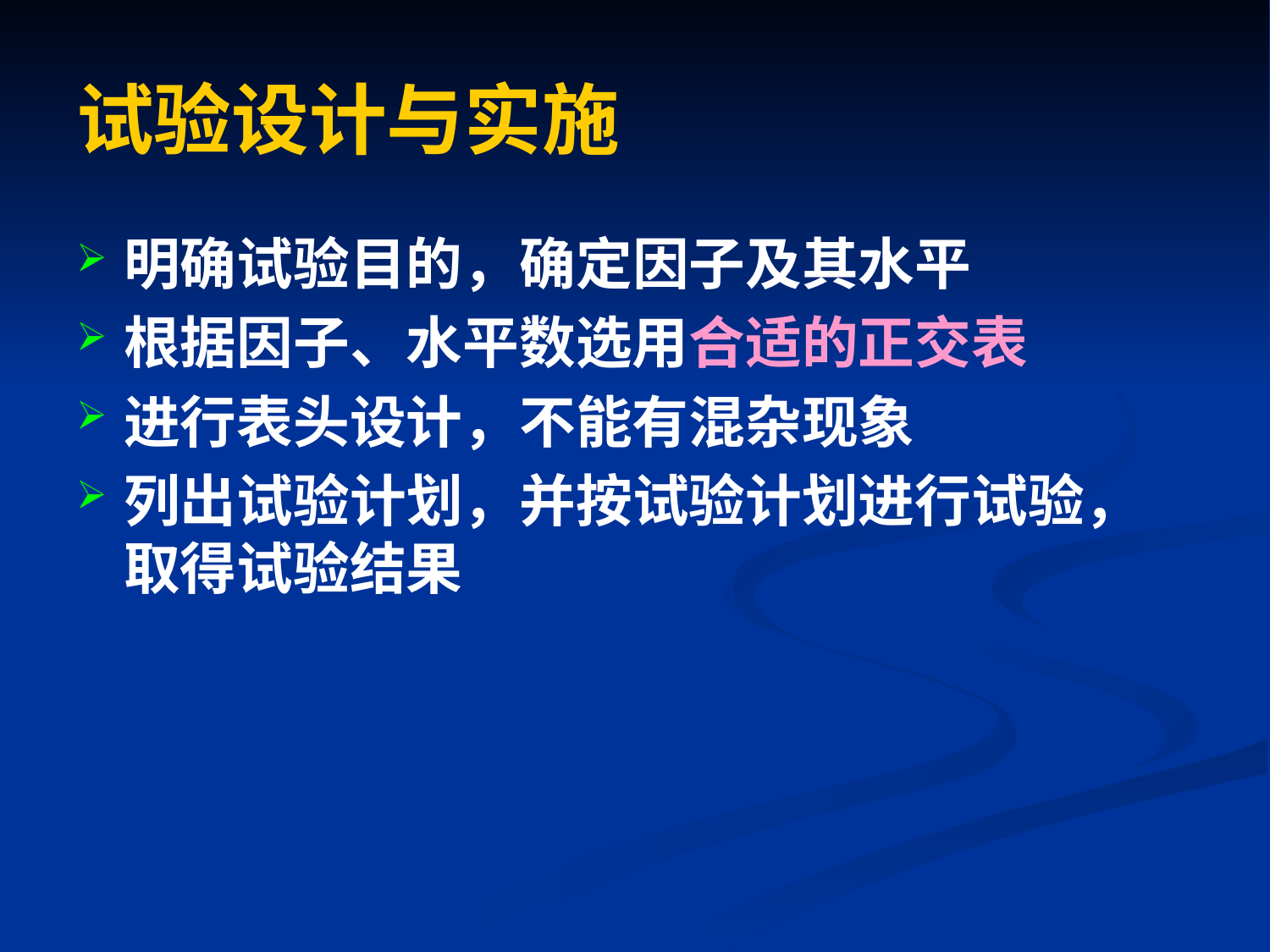

试验设计与实施
明确试验目的，确定因子及其水平
根据因子、水平数选用合适的正交表
进行表头设计，不能有混杂现象
列出试验计划，并按试验计划进行试验，取得试验结果